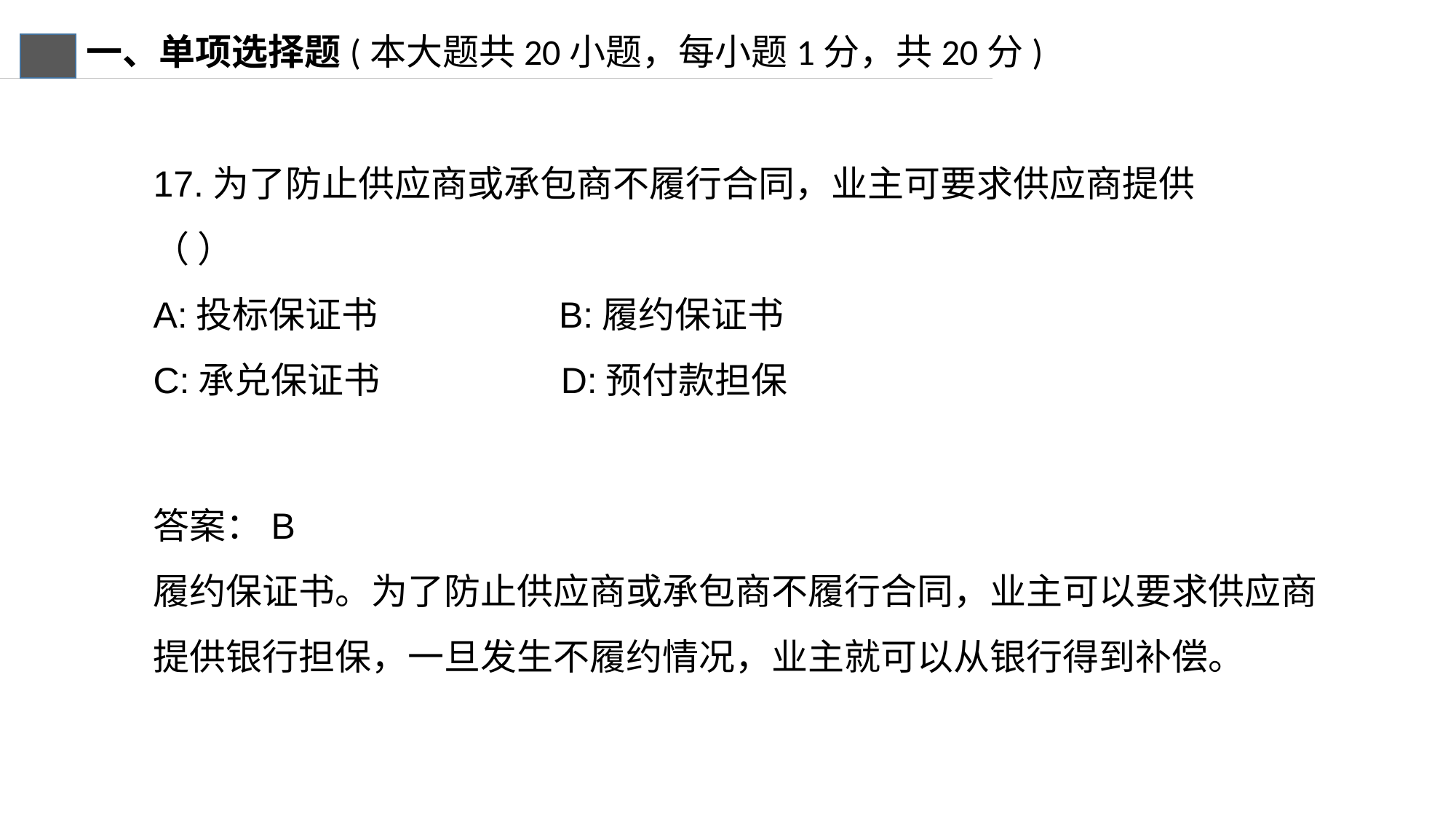

一、单项选择题(本大题共20小题，每小题1分，共20分)

17.为了防止供应商或承包商不履行合同，业主可要求供应商提供（ ）
A:投标保证书                     B:履约保证书
C:承兑保证书                     D:预付款担保
答案：B
履约保证书。为了防止供应商或承包商不履行合同，业主可以要求供应商提供银行担保，一旦发生不履约情况，业主就可以从银行得到补偿。